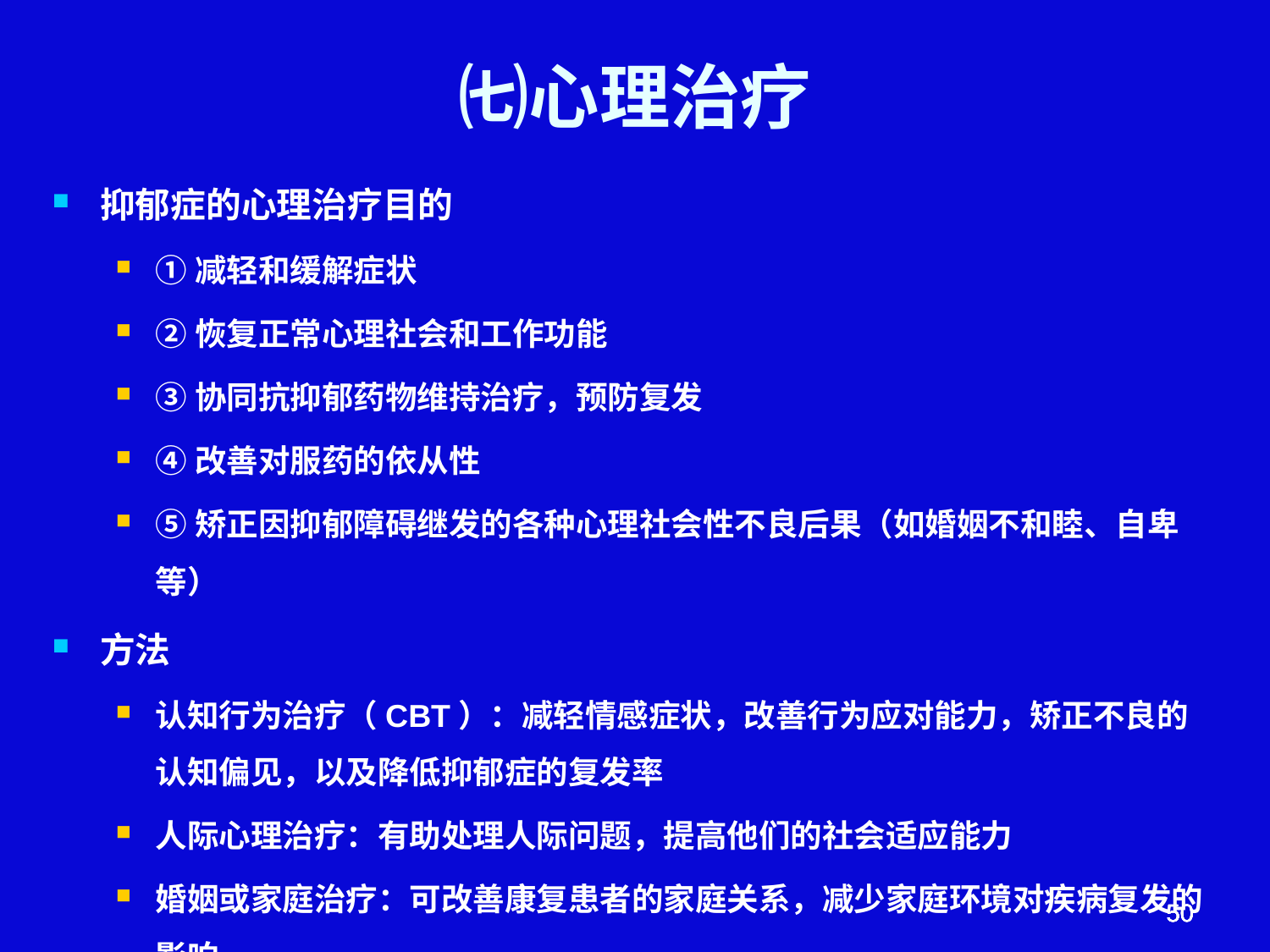

# ㈦心理治疗
抑郁症的心理治疗目的
①减轻和缓解症状
②恢复正常心理社会和工作功能
③协同抗抑郁药物维持治疗，预防复发
④改善对服药的依从性
⑤矫正因抑郁障碍继发的各种心理社会性不良后果（如婚姻不和睦、自卑等）
方法
认知行为治疗（CBT）：减轻情感症状，改善行为应对能力，矫正不良的认知偏见，以及降低抑郁症的复发率
人际心理治疗：有助处理人际问题，提高他们的社会适应能力
婚姻或家庭治疗：可改善康复患者的家庭关系，减少家庭环境对疾病复发的影响
50
50
50
50
50
50